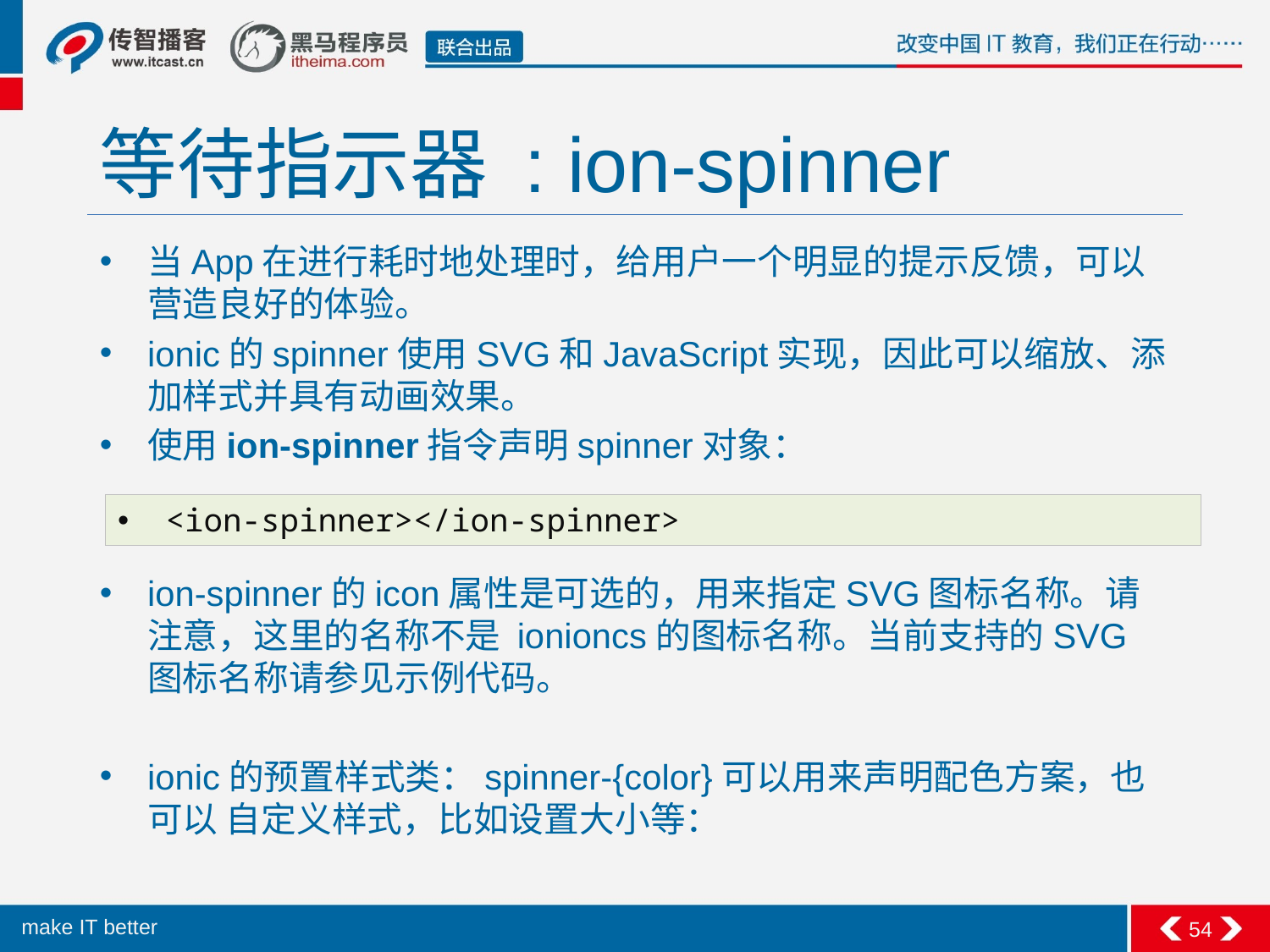

# 等待指示器 : ion-spinner
当App在进行耗时地处理时，给用户一个明显的提示反馈，可以营造良好的体验。
ionic的spinner使用SVG和JavaScript实现，因此可以缩放、添加样式并具有动画效果。
使用ion-spinner指令声明spinner对象：

ion-spinner的icon属性是可选的，用来指定SVG图标名称。请注意，这里的名称不是 ionioncs的图标名称。当前支持的SVG图标名称请参见示例代码。

ionic的预置样式类：spinner-{color}可以用来声明配色方案，也可以 自定义样式，比如设置大小等：

<ion-spinner></ion-spinner>
54

make IT better